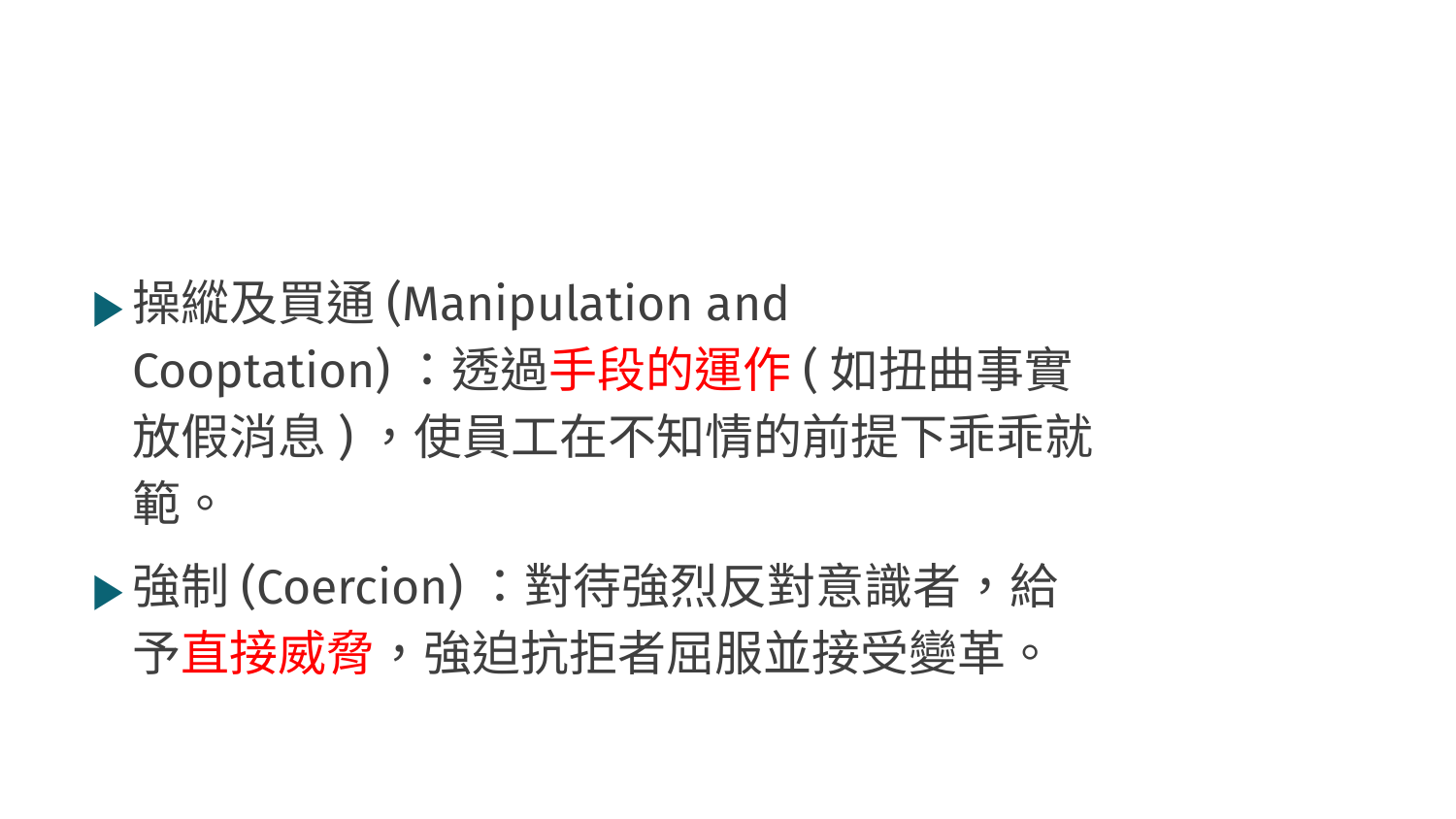

#
操縱及買通(Manipulation and Cooptation)：透過手段的運作(如扭曲事實放假消息)，使員工在不知情的前提下乖乖就範。
強制(Coercion)：對待強烈反對意識者，給予直接威脅，強迫抗拒者屈服並接受變革。